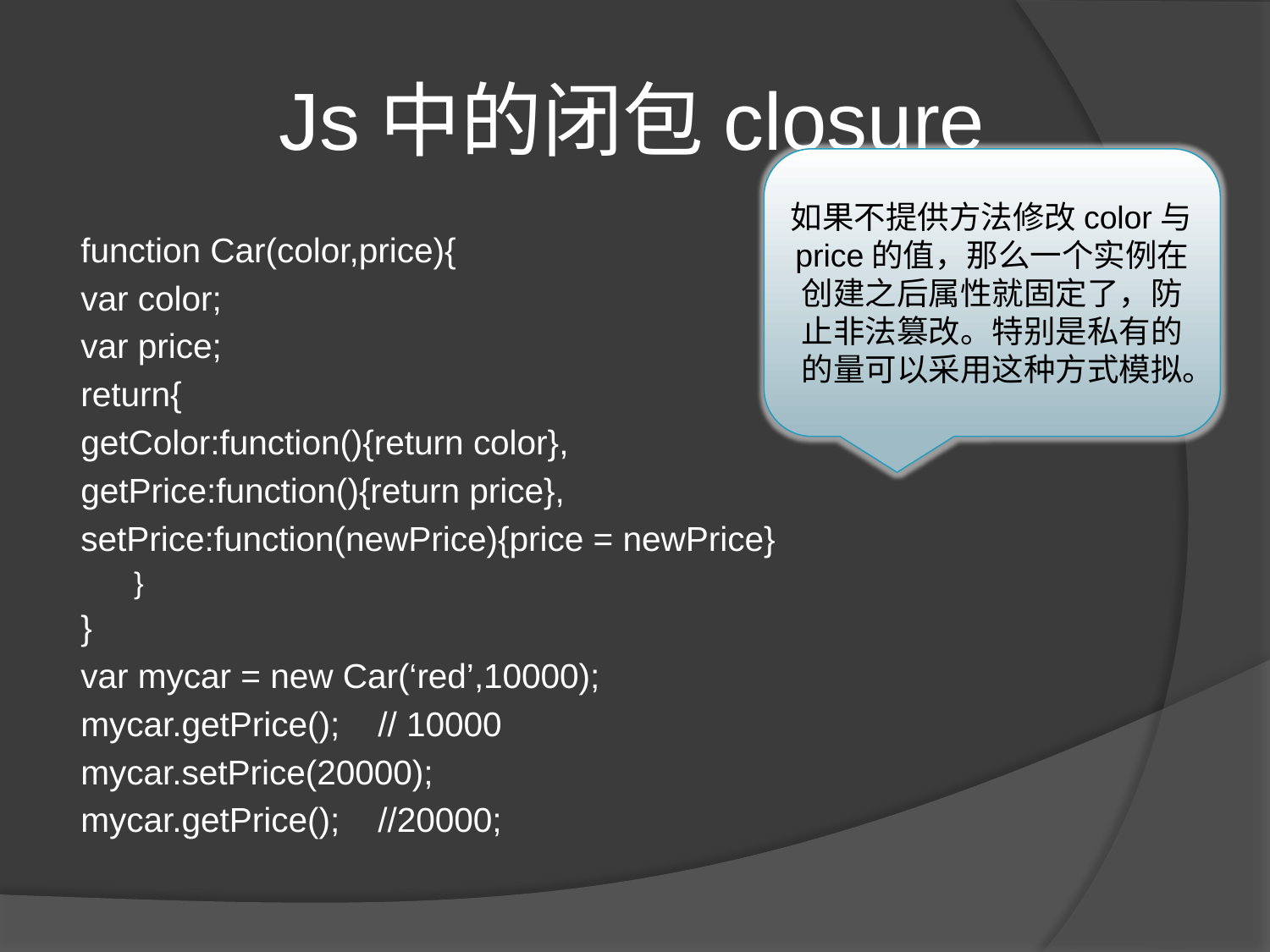

# Js中的闭包closure
如果不提供方法修改color与price的值，那么一个实例在创建之后属性就固定了，防止非法篡改。特别是私有的的量可以采用这种方式模拟。
function Car(color,price){
var color;
var price;
return{
getColor:function(){return color},
getPrice:function(){return price},
setPrice:function(newPrice){price = newPrice}
}
}
var mycar = new Car(‘red’,10000);
mycar.getPrice();	// 10000
mycar.setPrice(20000);
mycar.getPrice(); 	//20000;